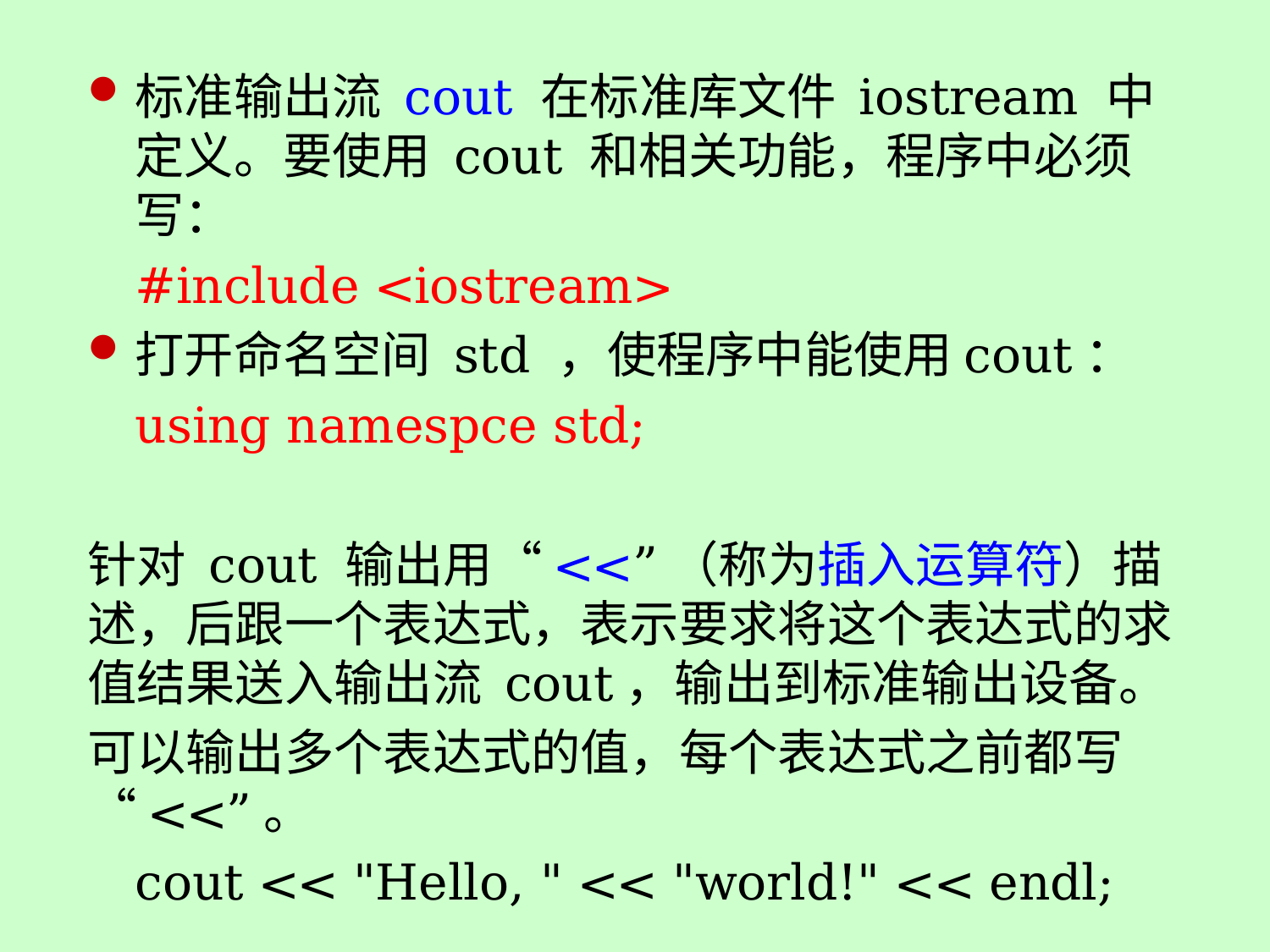

标准输出流 cout 在标准库文件 iostream 中定义。要使用 cout 和相关功能，程序中必须写：
	#include <iostream>
打开命名空间 std ，使程序中能使用cout：
	using namespce std;

针对 cout 输出用“<<”（称为插入运算符）描述，后跟一个表达式，表示要求将这个表达式的求值结果送入输出流 cout，输出到标准输出设备。
可以输出多个表达式的值，每个表达式之前都写“<<”。
	cout << "Hello, " << "world!" << endl;
61